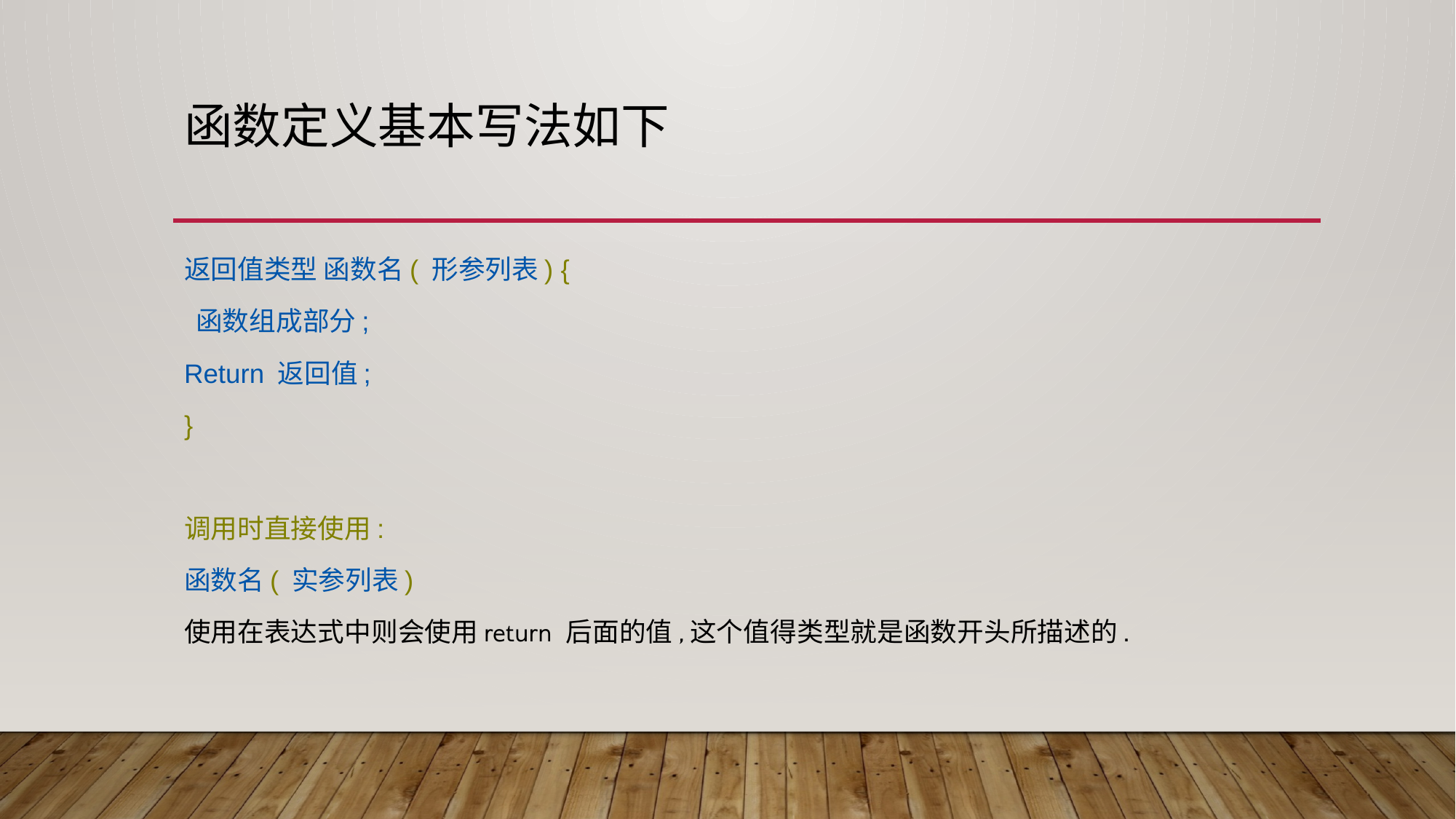

# 函数定义基本写法如下
返回值类型 函数名( 形参列表) {
 函数组成部分;
Return 返回值;
}

调用时直接使用:
函数名( 实参列表)
使用在表达式中则会使用return 后面的值,这个值得类型就是函数开头所描述的.